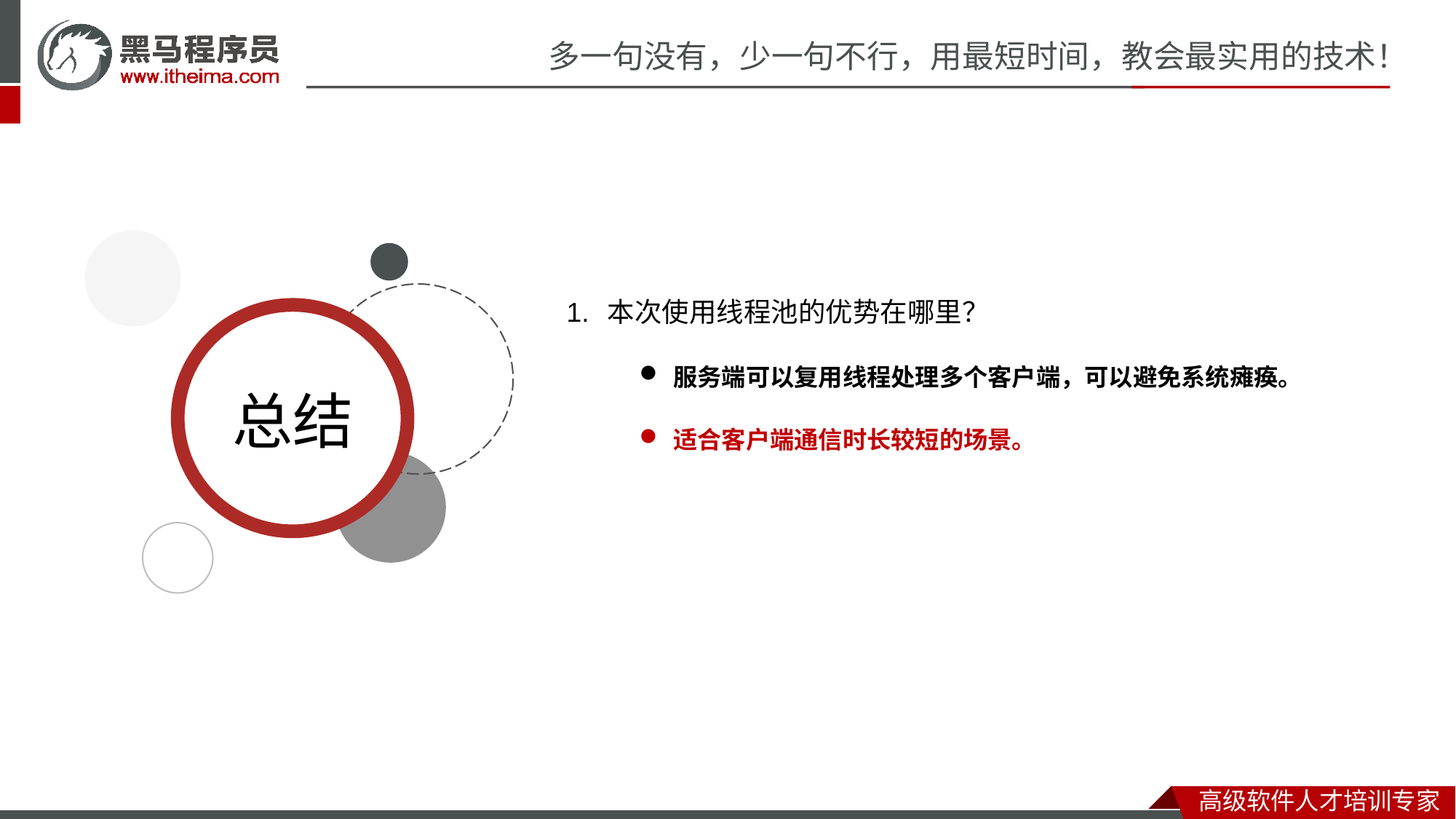

本次使用线程池的优势在哪里？
服务端可以复用线程处理多个客户端，可以避免系统瘫痪。
适合客户端通信时长较短的场景。